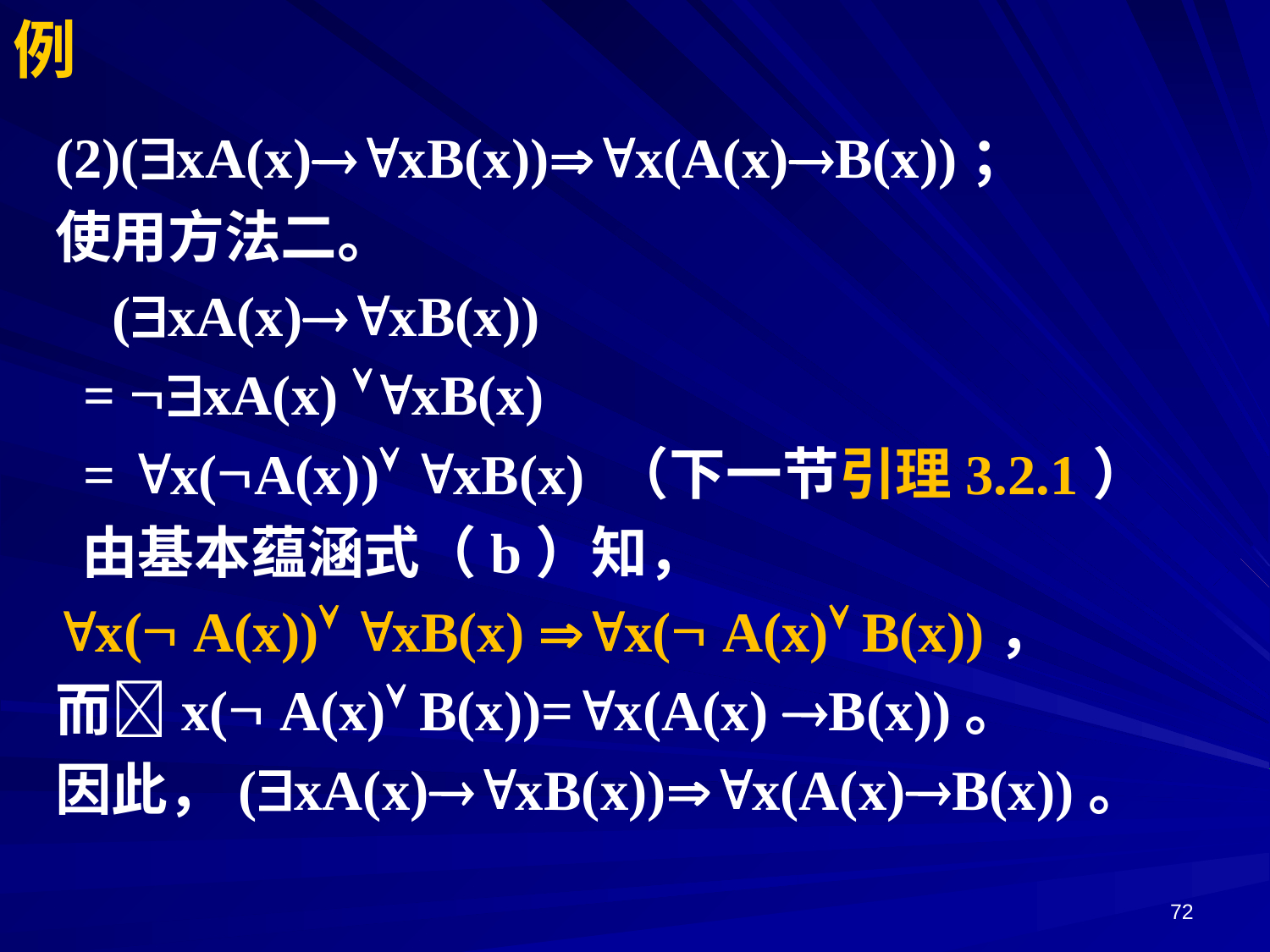

# 例
(2)(∃xA(x)→∀xB(x))⇒∀x(A(x)→B(x))；
使用方法二。
    (∃xA(x)→∀xB(x))
  = ¬∃xA(x) ∨∀xB(x)
  = ∀x(¬A(x))∨ ∀xB(x) （下一节引理3.2.1）
 由基本蕴涵式（b）知，
∀x(¬ A(x))∨ ∀xB(x) ⇒∀x(¬ A(x)∨ B(x))，
而∀x(¬ A(x)∨ B(x))=∀x(A(x) →B(x))。
因此，(∃xA(x)→∀xB(x))⇒∀x(A(x)→B(x))。

72